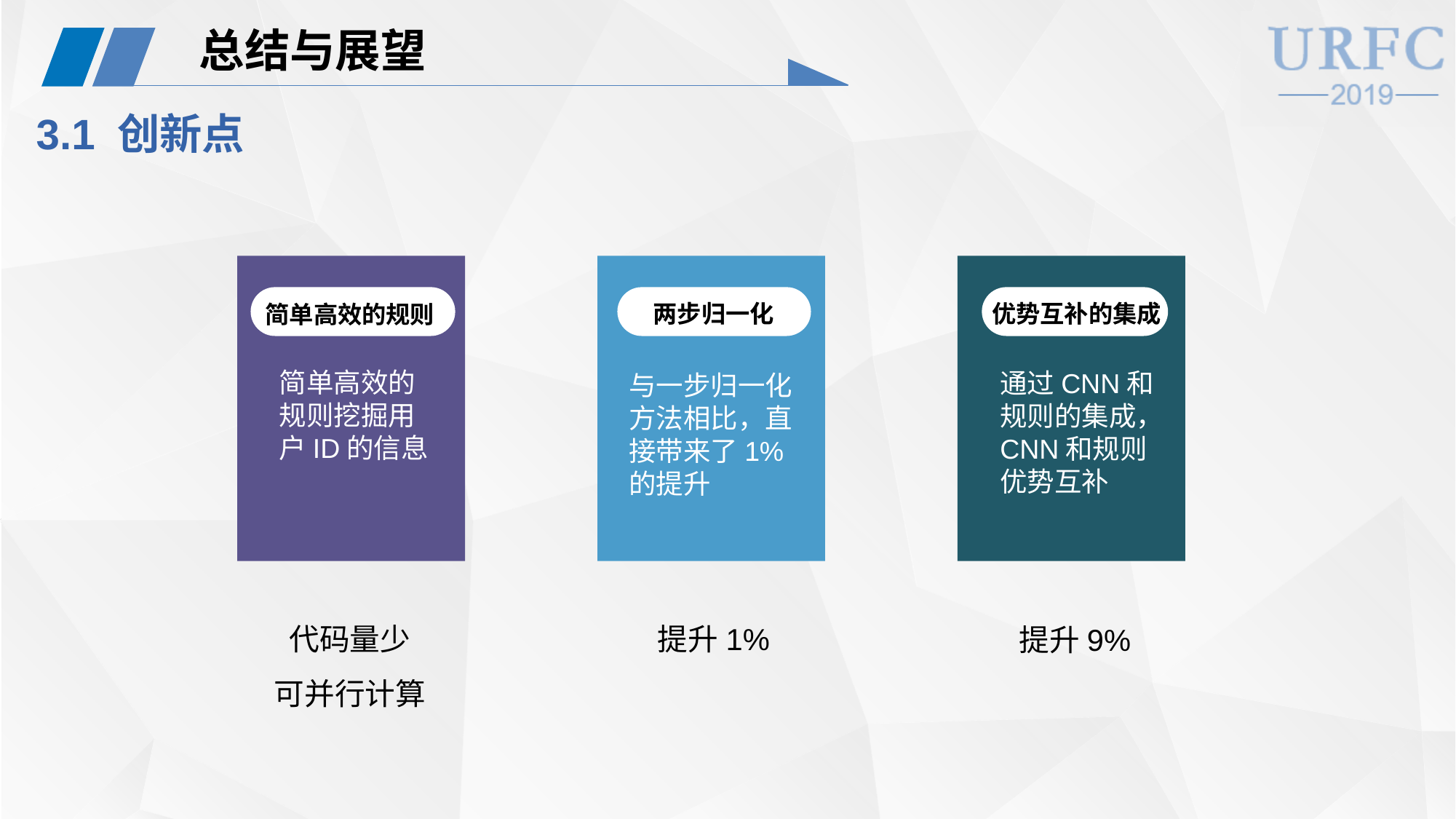

总结与展望

3.1 创新点

简单高效的规则

两步归一化

优势互补的集成
简单高效的规则挖掘用户ID的信息
通过CNN和规则的集成，CNN和规则优势互补
与一步归一化方法相比，直接带来了1%的提升
代码量少
可并行计算
提升1%
提升9%